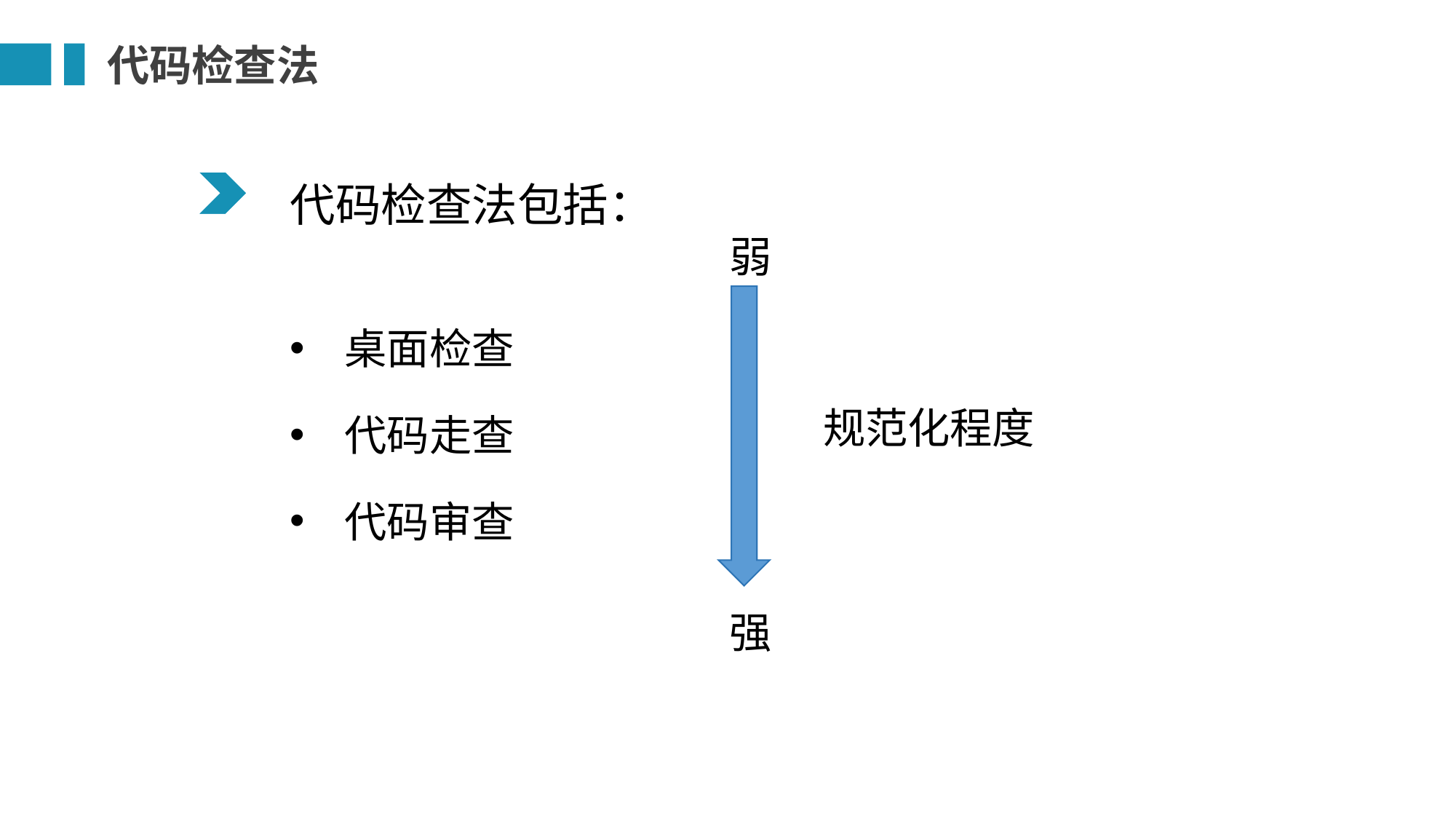

代码检查法

代码检查法包括：

弱
桌面检查
代码走查
代码审查

规范化程度
强
21